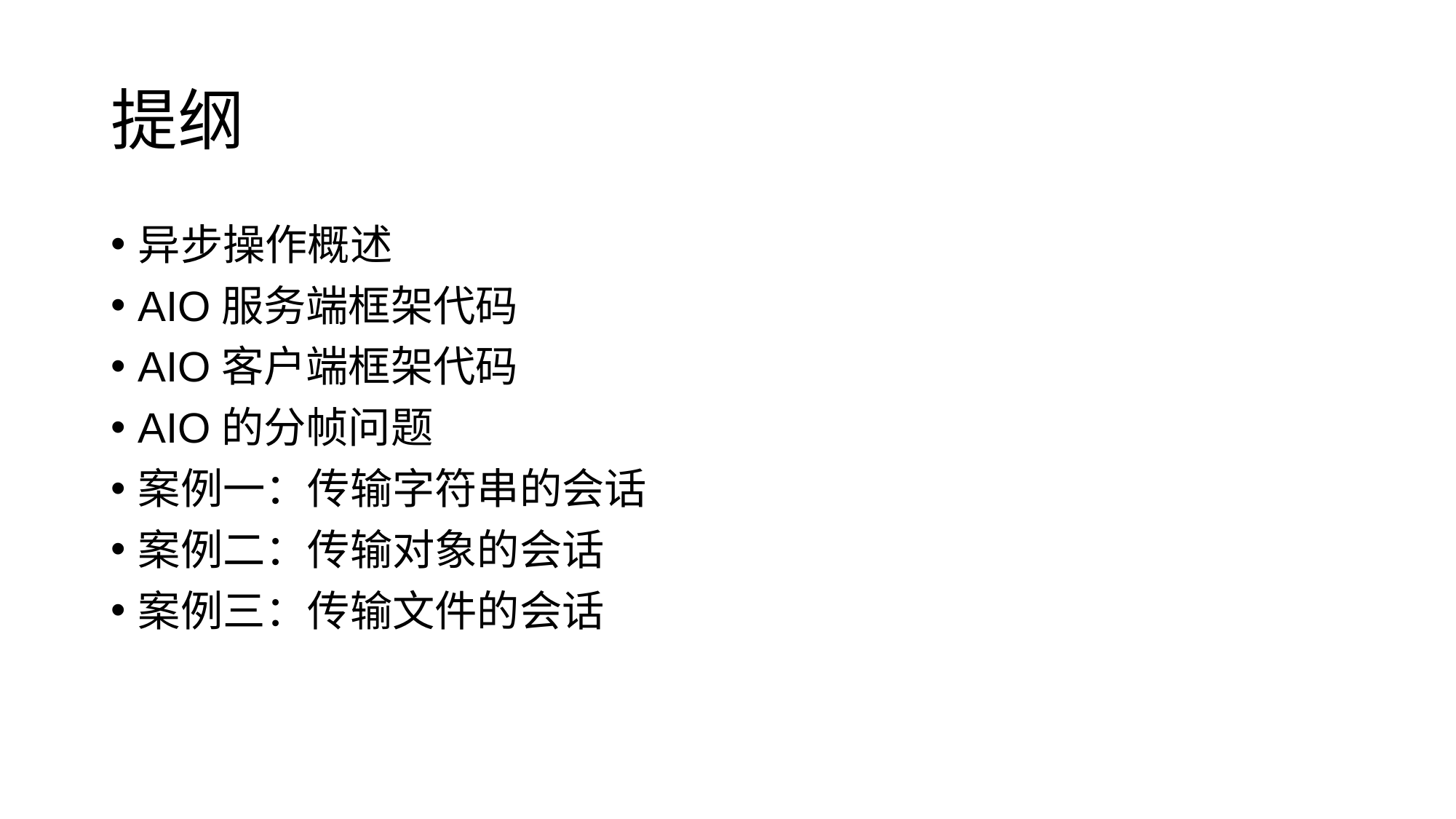

# 提纲
异步操作概述
AIO服务端框架代码
AIO客户端框架代码
AIO的分帧问题
案例一：传输字符串的会话
案例二：传输对象的会话
案例三：传输文件的会话